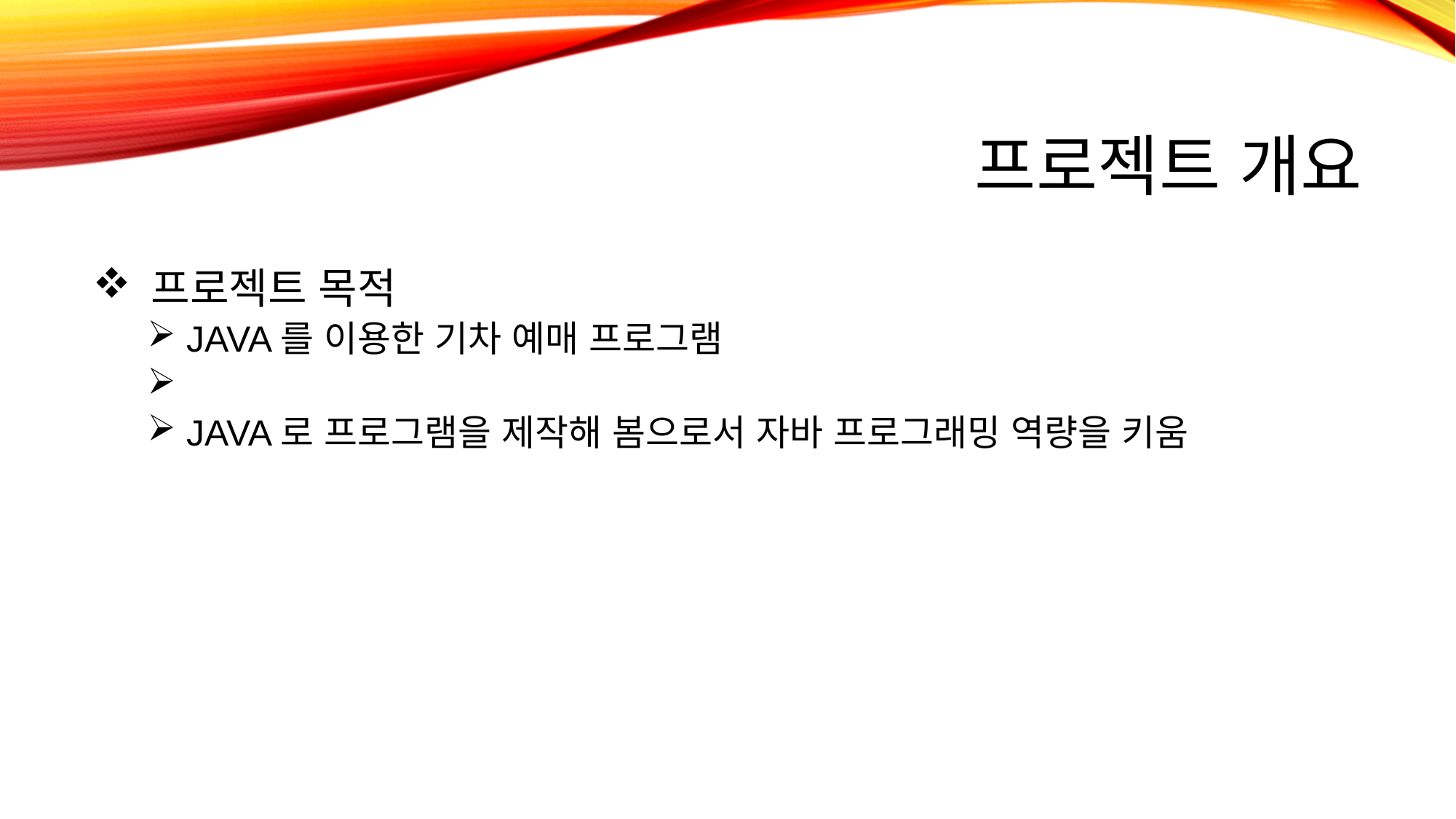

# 프로젝트 개요
 프로젝트 목적
 JAVA를 이용한 기차 예매 프로그램

 JAVA로 프로그램을 제작해 봄으로서 자바 프로그래밍 역량을 키움